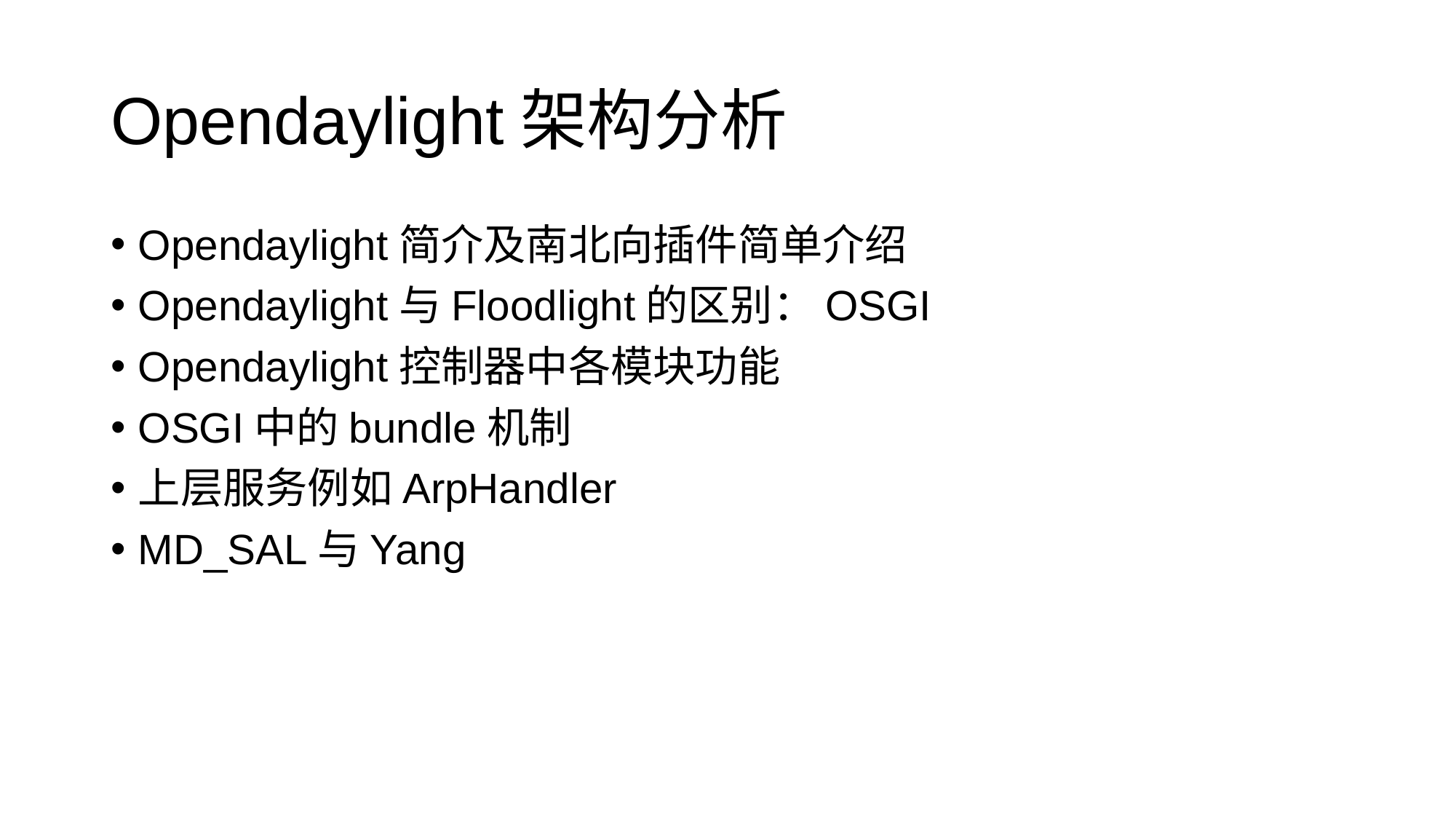

# Opendaylight架构分析
Opendaylight简介及南北向插件简单介绍
Opendaylight与Floodlight的区别：OSGI
Opendaylight控制器中各模块功能
OSGI中的bundle机制
上层服务例如ArpHandler
MD_SAL与Yang